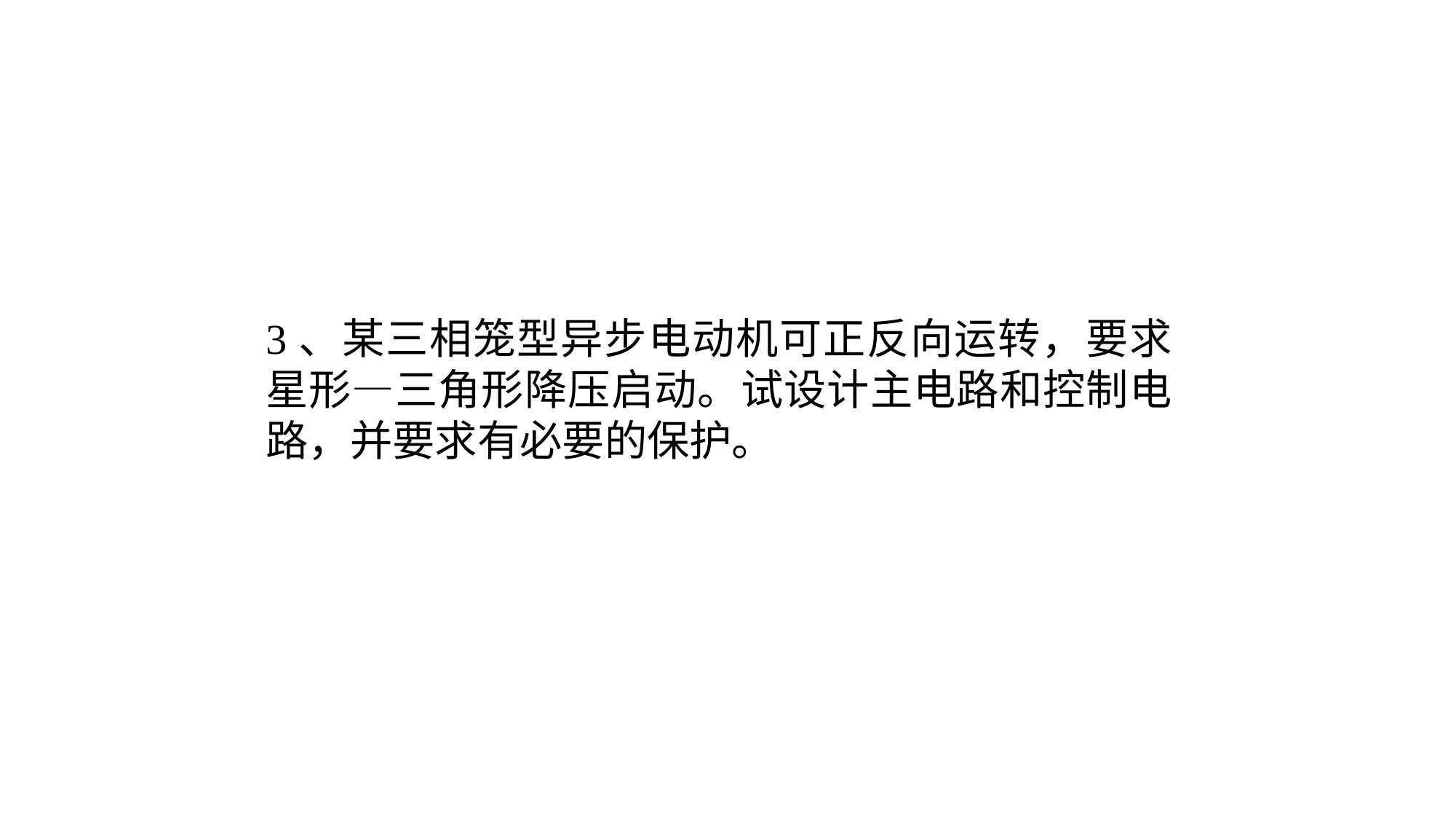

3、某三相笼型异步电动机可正反向运转，要求星形—三角形降压启动。试设计主电路和控制电路，并要求有必要的保护。